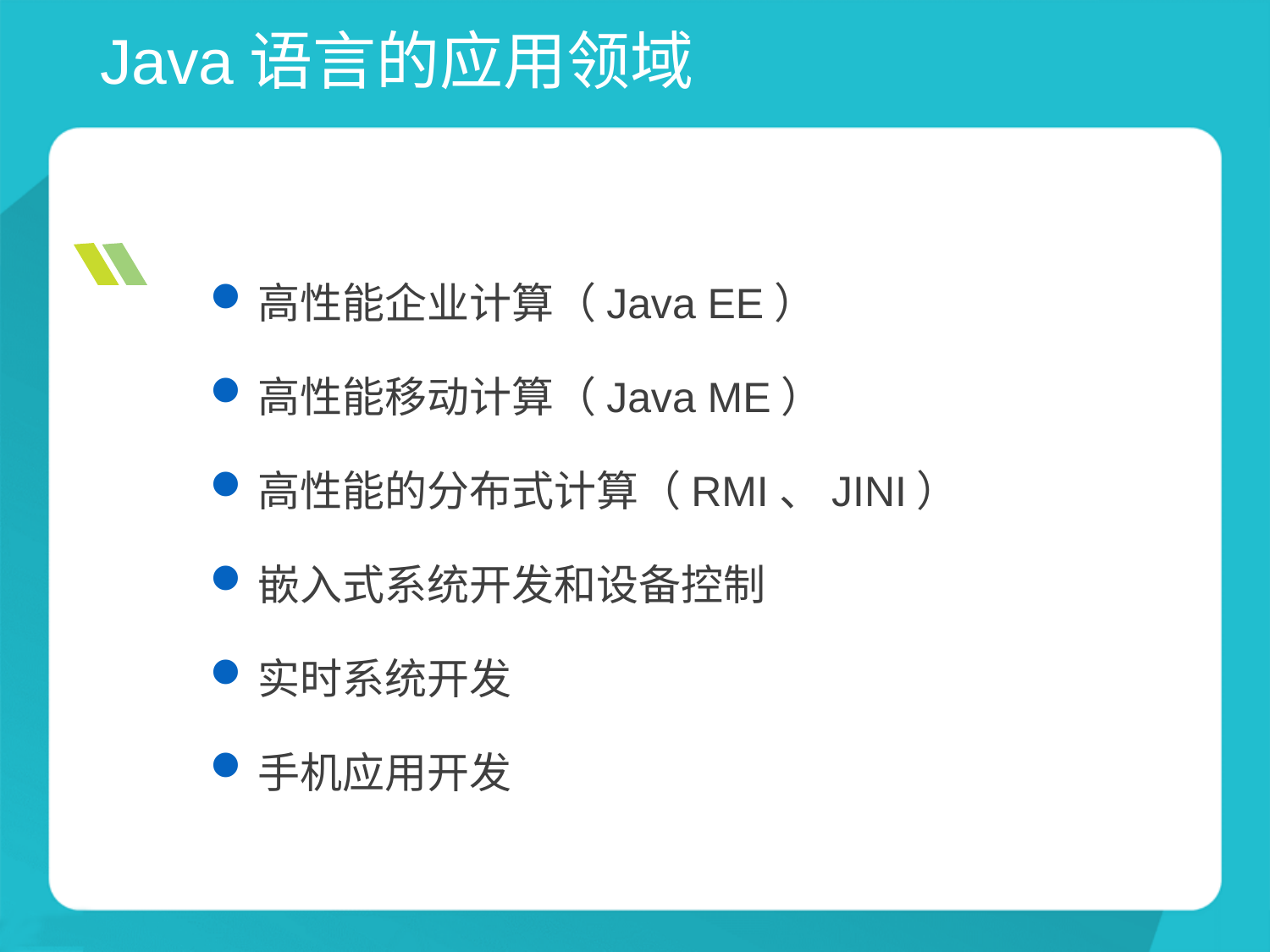

Java语言的应用领域

高性能企业计算（Java EE）
高性能移动计算（Java ME）
高性能的分布式计算（RMI、JINI）
嵌入式系统开发和设备控制
实时系统开发
手机应用开发